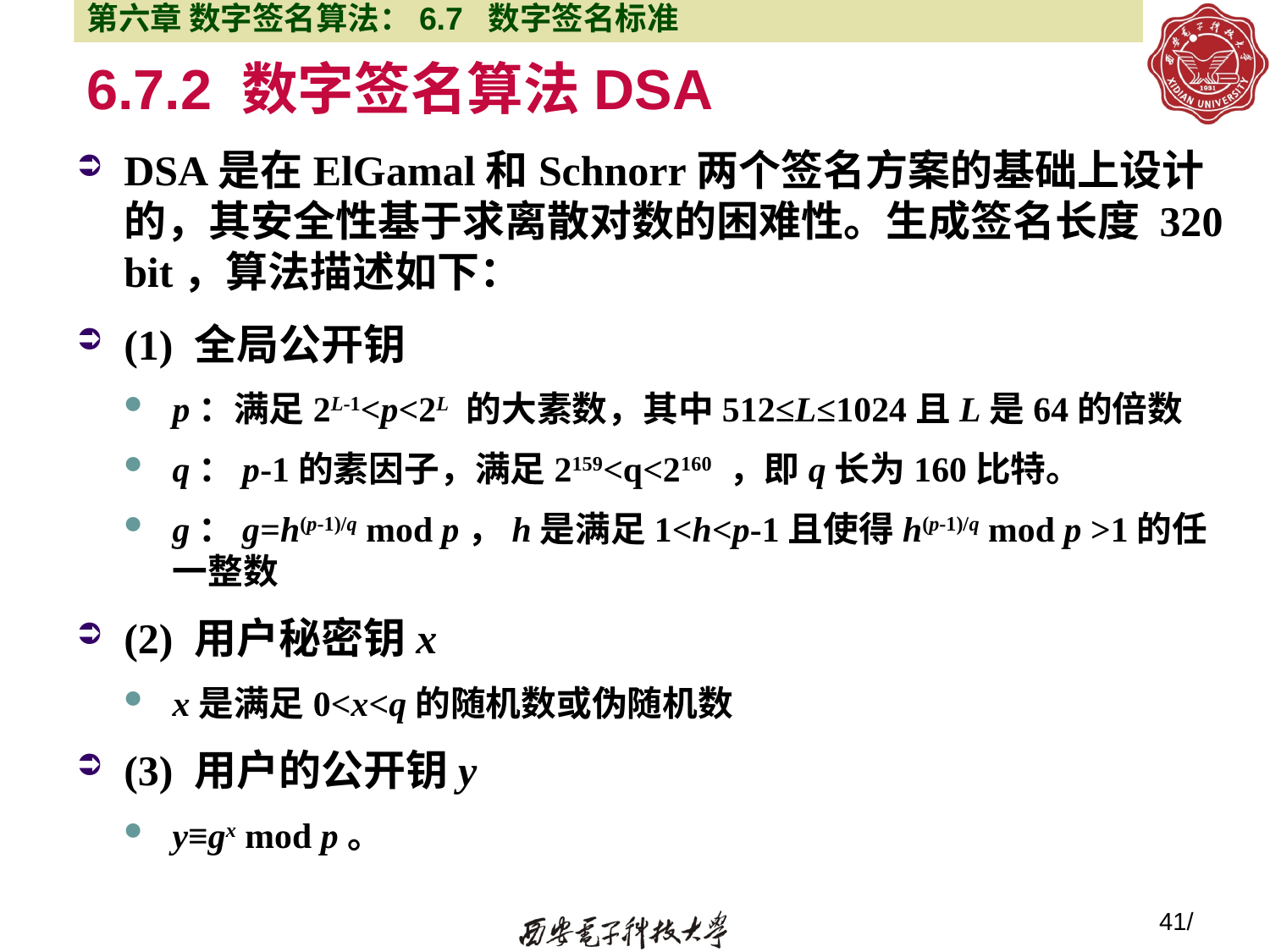

第六章 数字签名算法：6.7  数字签名标准
# 6.7.2 数字签名算法DSA
DSA是在ElGamal和Schnorr两个签名方案的基础上设计的，其安全性基于求离散对数的困难性。生成签名长度 320 bit，算法描述如下：
(1) 全局公开钥
p：满足2L-1<p<2L 的大素数，其中512≤L≤1024且L是64的倍数
q：p-1的素因子，满足2159<q<2160 ，即q长为160比特。
g：g=h(p-1)/q mod p，h是满足1<h<p-1且使得h(p-1)/q mod p >1的任一整数
(2) 用户秘密钥x
x是满足0<x<q的随机数或伪随机数
(3) 用户的公开钥y
y≡gx mod p。
41/